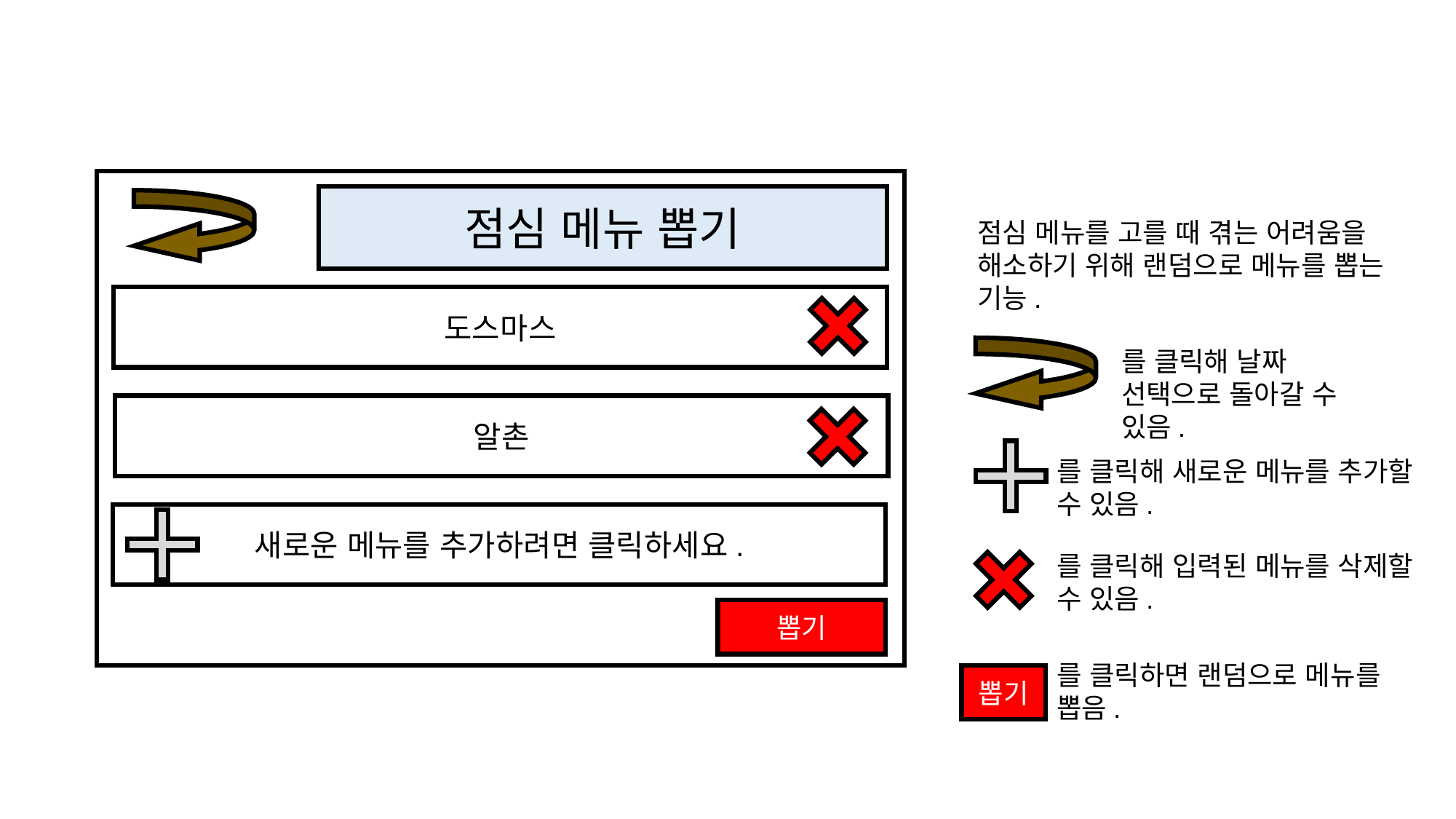

점심 메뉴 뽑기
도스마스
알촌

점심 메뉴를 고를 때 겪는 어려움을 해소하기 위해 랜덤으로 메뉴를 뽑는 기능.

를 클릭해 날짜 선택으로 돌아갈 수 있음.

를 클릭해 새로운 메뉴를 추가할 수 있음.
새로운 메뉴를 추가하려면 클릭하세요.

를 클릭해 입력된 메뉴를 삭제할 수 있음.
뽑기
를 클릭하면 랜덤으로 메뉴를 뽑음.
뽑기